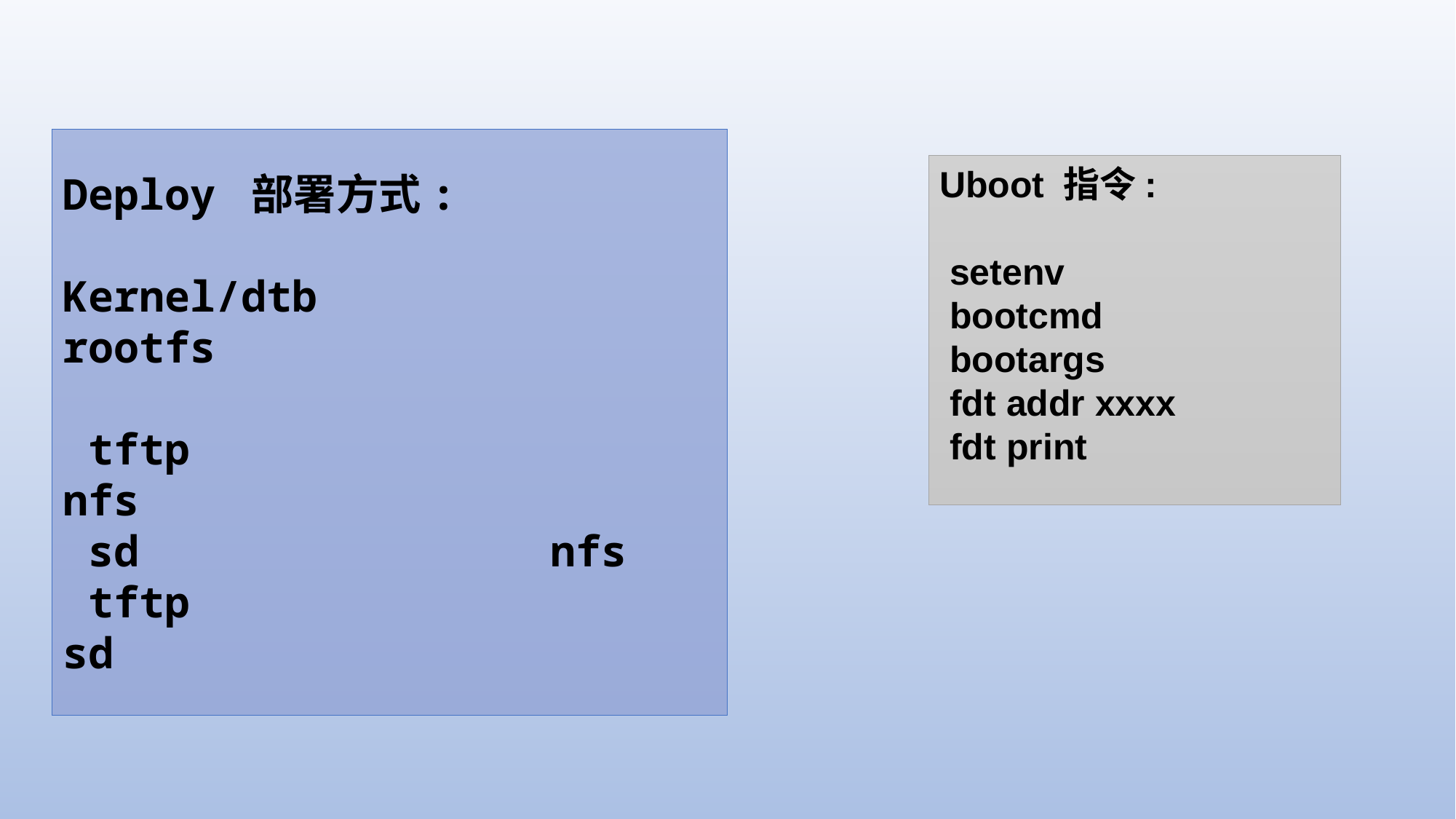

Deploy 部署方式:

Kernel/dtb            rootfs

 tftp			       nfs
 sd   			  nfs
 tftp			       sd

Uboot 指令:

 setenv
 bootcmd
 bootargs
 fdt addr xxxx
 fdt print